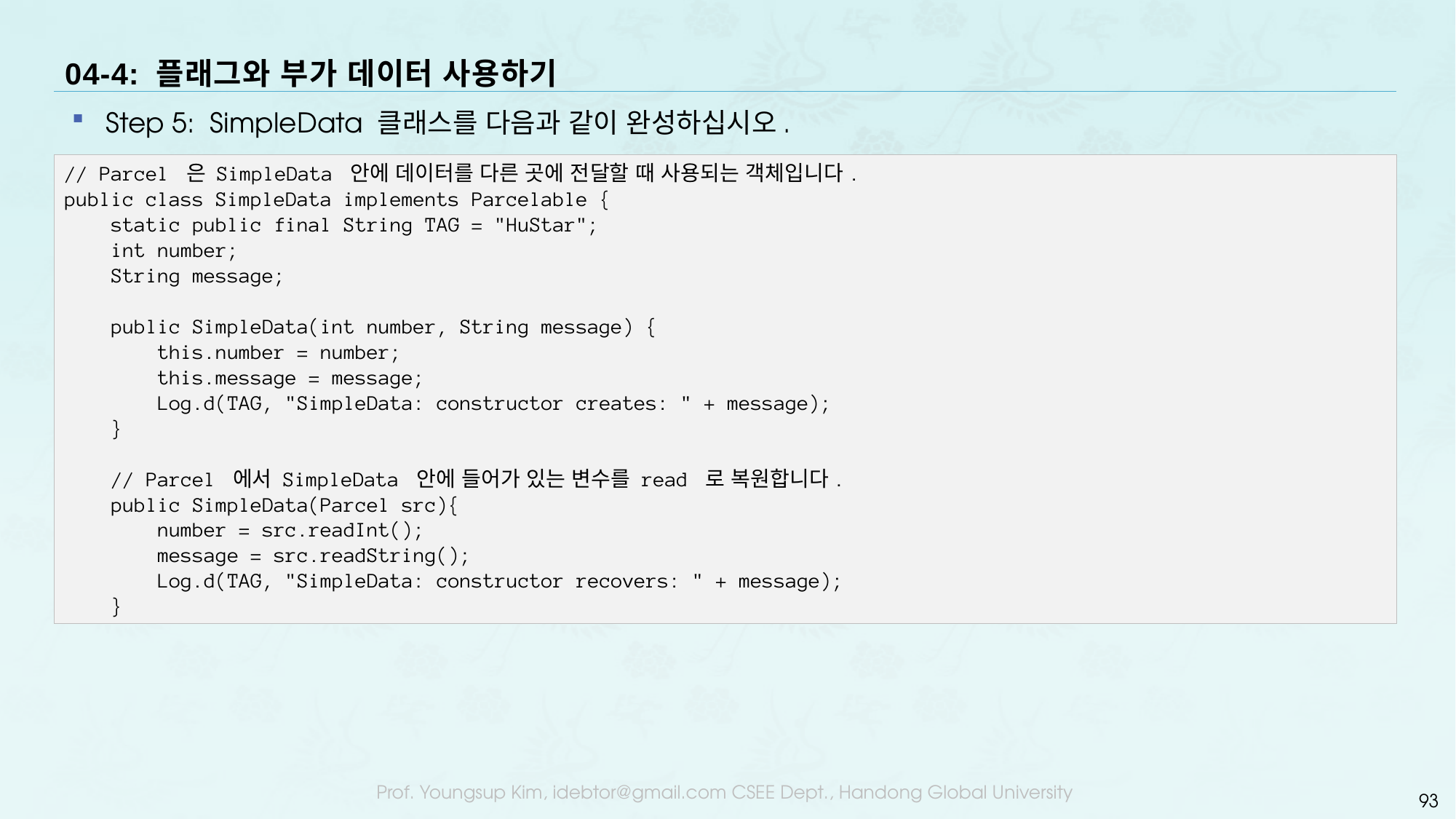

# 04-4: 플래그와 부가 데이터 사용하기
Step 5:  SimpleData 클래스를 다음과 같이 완성하십시오.

// Parcel 은 SimpleData 안에 데이터를 다른 곳에 전달할 때 사용되는 객체입니다.
public class SimpleData implements Parcelable {
    static public final String TAG = "HuStar";
    int number;
    String message;

    public SimpleData(int number, String message) {
        this.number = number;
        this.message = message;
        Log.d(TAG, "SimpleData: constructor creates: " + message);
    }

    // Parcel 에서 SimpleData 안에 들어가 있는 변수를 read 로 복원합니다.
    public SimpleData(Parcel src){
        number = src.readInt();
        message = src.readString();
        Log.d(TAG, "SimpleData: constructor recovers: " + message);
    }
93